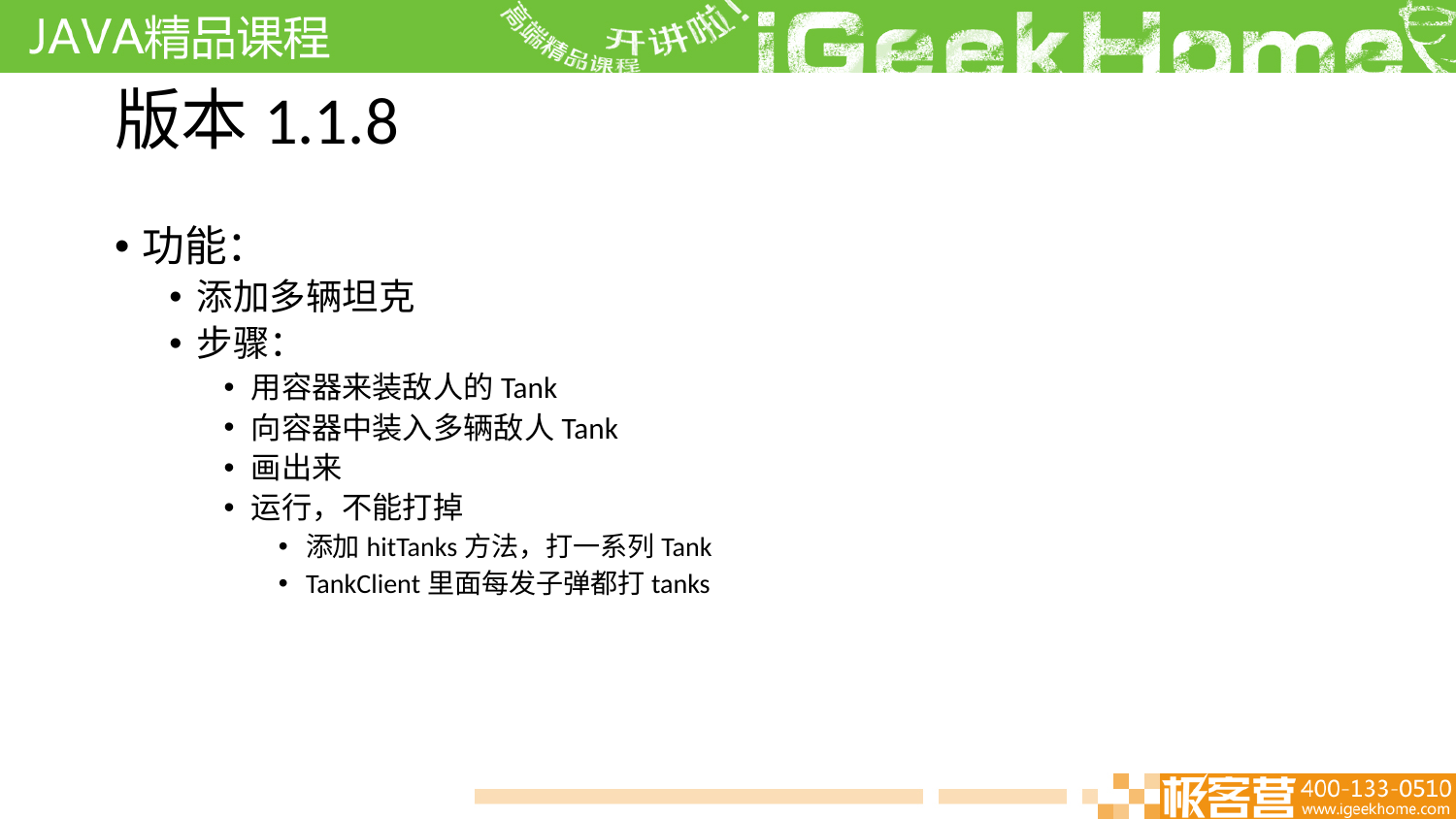

# 版本1.1.8
功能：
添加多辆坦克
步骤：
用容器来装敌人的Tank
向容器中装入多辆敌人Tank
画出来
运行，不能打掉
添加hitTanks方法，打一系列Tank
TankClient里面每发子弹都打tanks